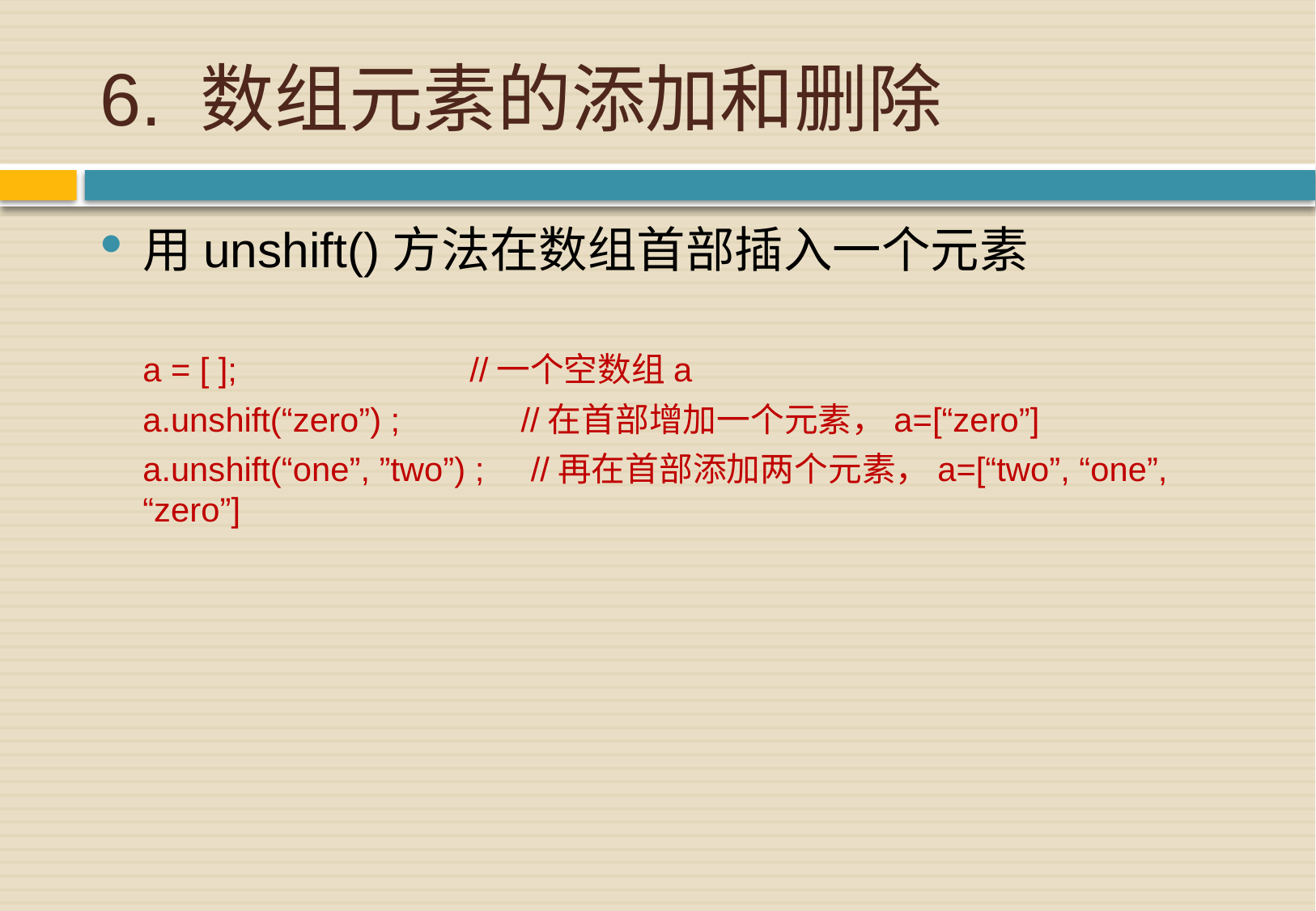

# 6. 数组元素的添加和删除
用unshift()方法在数组首部插入一个元素

a = [ ];                         //一个空数组a
a.unshift(“zero”) ;             //在首部增加一个元素，a=[“zero”]
a.unshift(“one”, ”two”) ;     //再在首部添加两个元素，a=[“two”, “one”, “zero”]